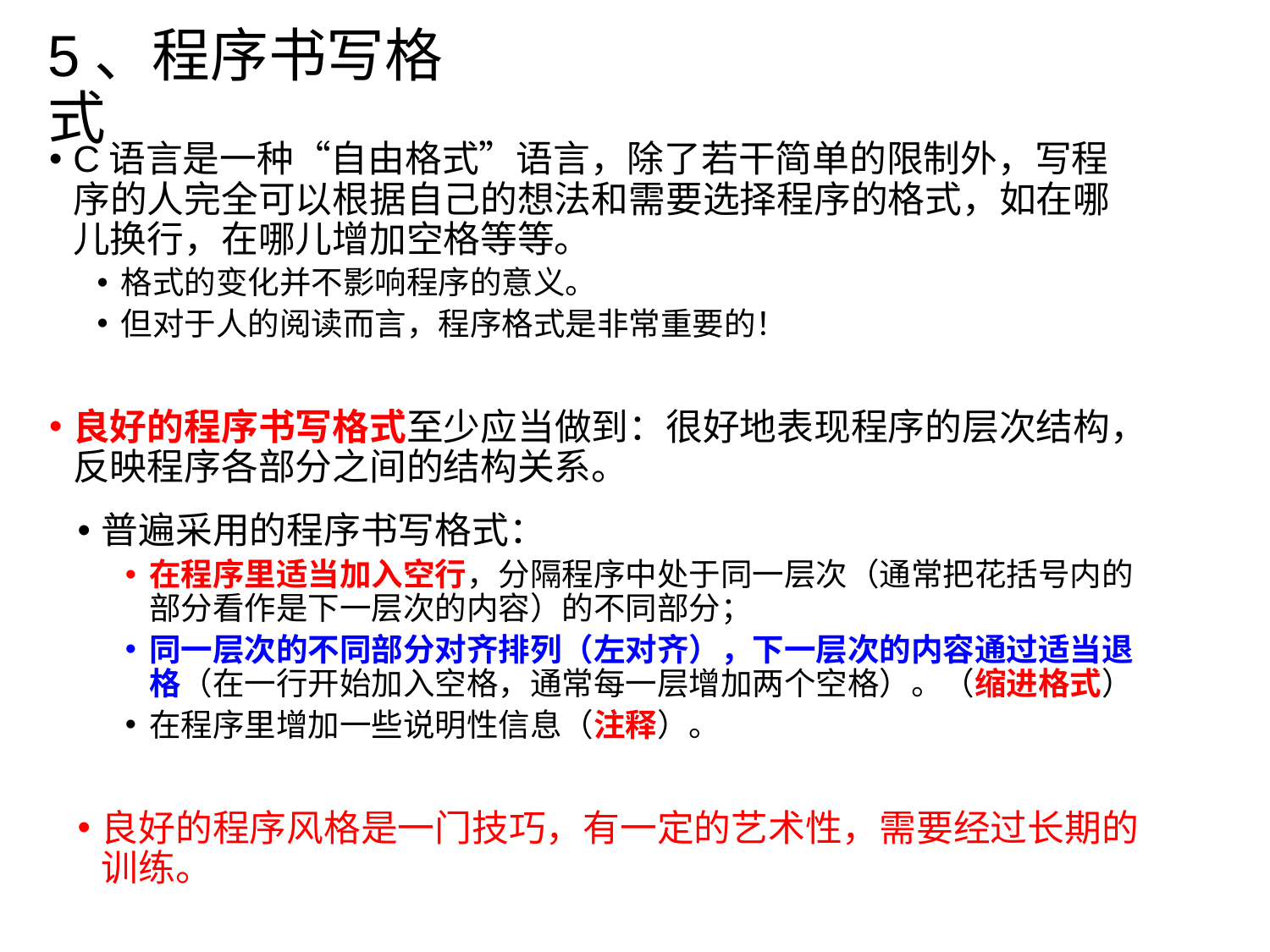

# 5、程序书写格式
C语言是一种“自由格式”语言，除了若干简单的限制外，写程序的人完全可以根据自己的想法和需要选择程序的格式，如在哪儿换行，在哪儿增加空格等等。
格式的变化并不影响程序的意义。
但对于人的阅读而言，程序格式是非常重要的！

良好的程序书写格式至少应当做到：很好地表现程序的层次结构，反映程序各部分之间的结构关系。
普遍采用的程序书写格式：
在程序里适当加入空行，分隔程序中处于同一层次（通常把花括号内的部分看作是下一层次的内容）的不同部分；
同一层次的不同部分对齐排列（左对齐），下一层次的内容通过适当退格（在一行开始加入空格，通常每一层增加两个空格）。（缩进格式）
在程序里增加一些说明性信息（注释）。

良好的程序风格是一门技巧，有一定的艺术性，需要经过长期的训练。
32